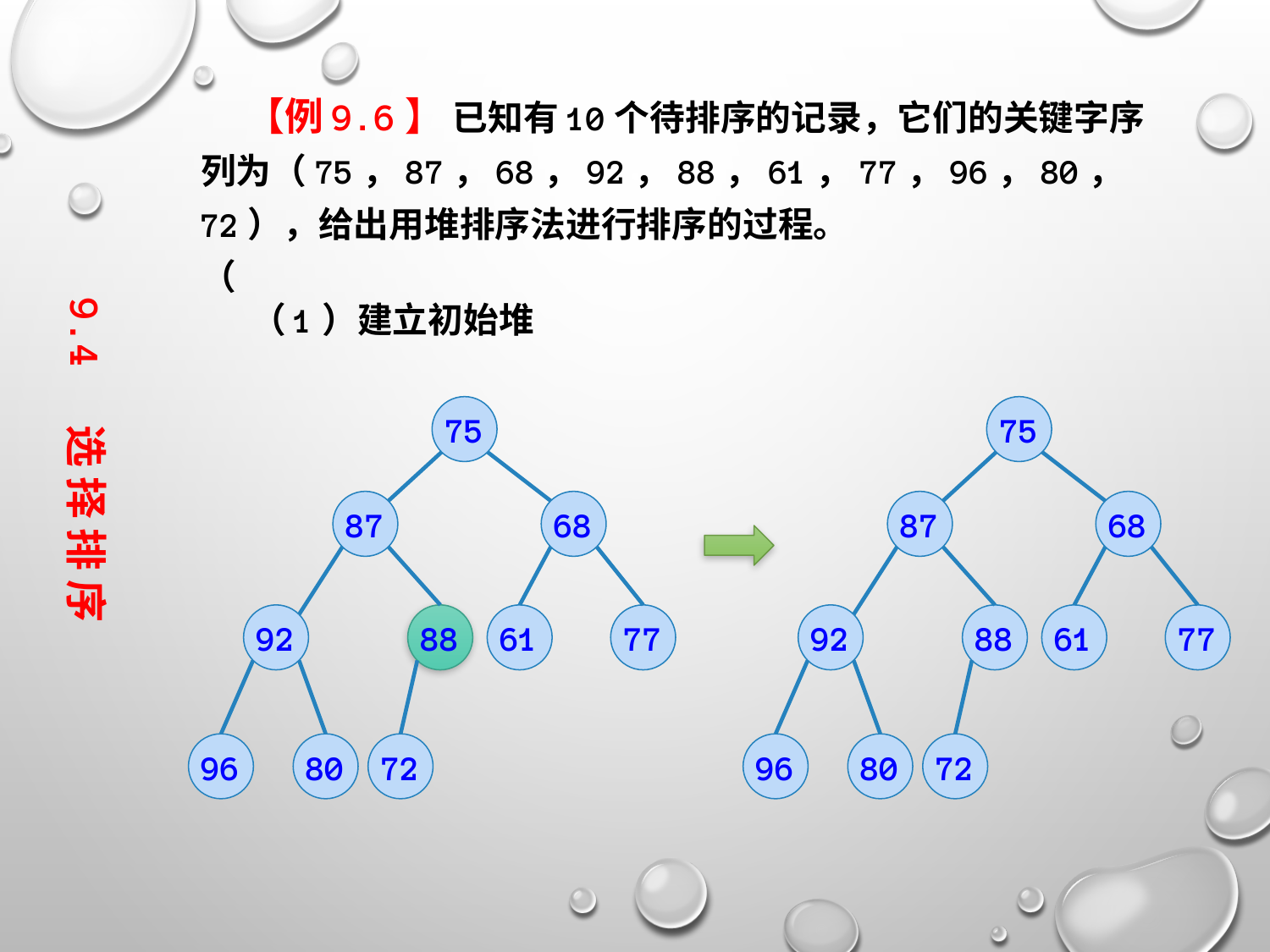

【例9.6】 已知有10个待排序的记录，它们的关键字序列为（75，87，68，92，88，61，77，96，80， 72），给出用堆排序法进行排序的过程。
（
9.4  选 择 排 序
（1）建立初始堆
75
87
68
92
88
61
77
96
80
72
75
87
68
92
88
61
77
96
80
72